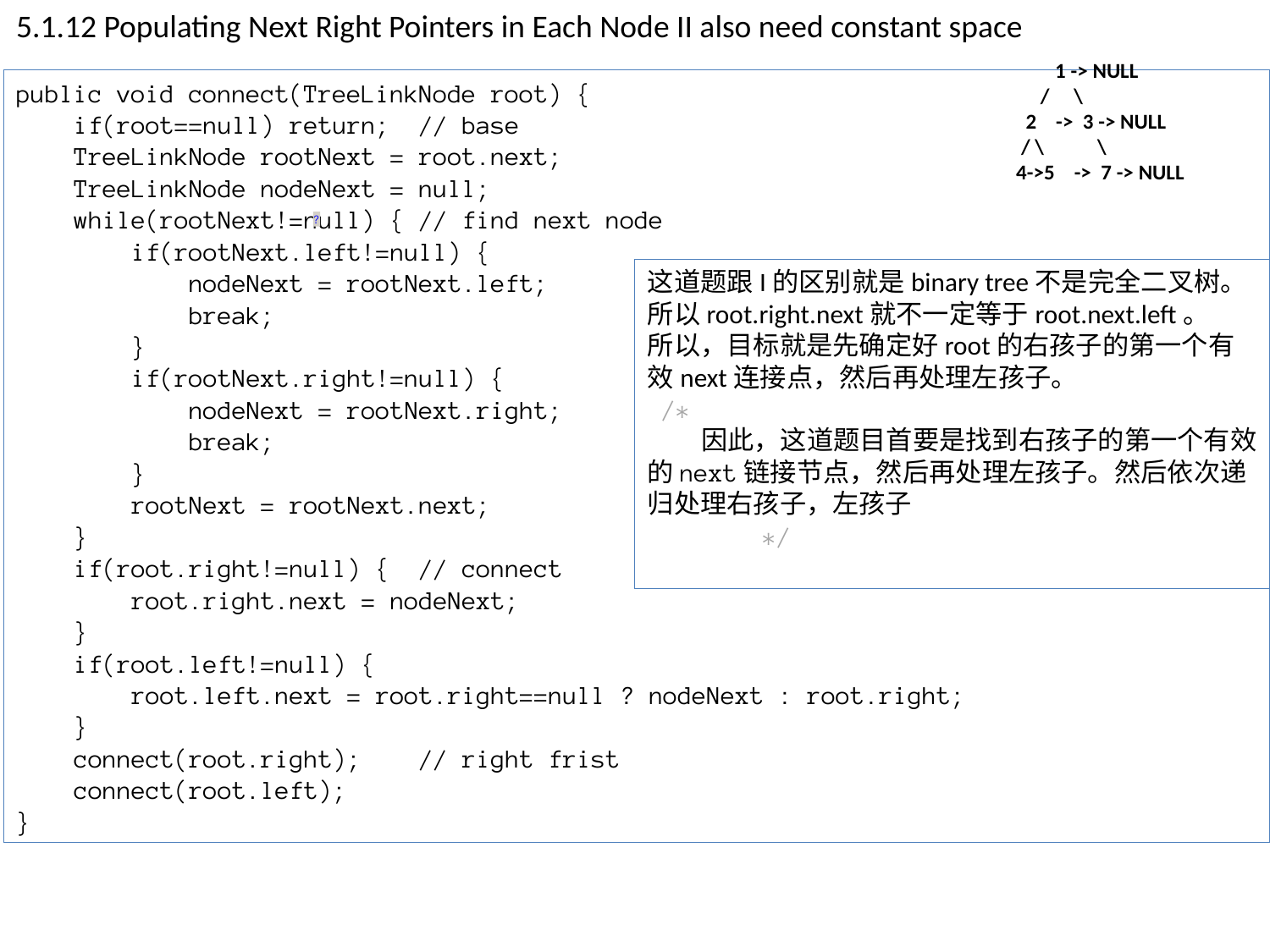

5.1.12 Populating Next Right Pointers in Each Node II also need constant space
            1 -> NULL
         /     \
      2    ->  3 -> NULL
     / \           \
    4->5    ->  7 -> NULL
public void connect(TreeLinkNode root) {
    if(root==null) return;  // base
    TreeLinkNode rootNext = root.next;
    TreeLinkNode nodeNext = null;
    while(rootNext!=null) { // find next node
        if(rootNext.left!=null) {
            nodeNext = rootNext.left;
            break;
        }
        if(rootNext.right!=null) {
            nodeNext = rootNext.right;
            break;
        }
        rootNext = rootNext.next;
    }
    if(root.right!=null) {  // connect
        root.right.next = nodeNext;
    }
    if(root.left!=null) {
        root.left.next = root.right==null ? nodeNext : root.right;
    }
    connect(root.right);    // right frist
    connect(root.left);
}
?
这道题跟I的区别就是binary tree不是完全二叉树。
所以root.right.next就不一定等于root.next.left。
所以，目标就是先确定好root的右孩子的第一个有效next连接点，然后再处理左孩子。
 /*
        因此，这道题目首要是找到右孩子的第一个有效的next链接节点，然后再处理左孩子。然后依次递归处理右孩子，左孩子
        */